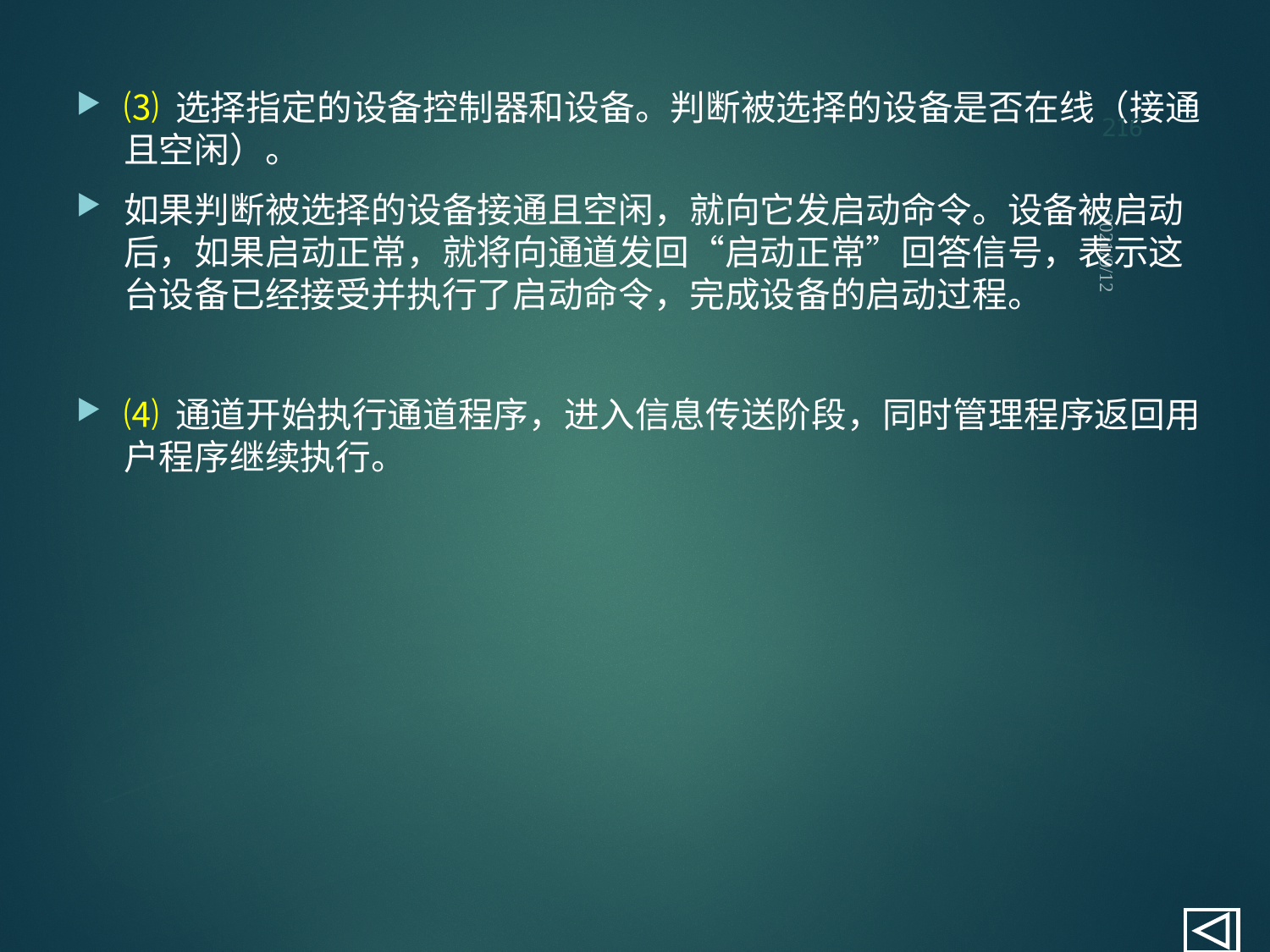

216
⑶ 选择指定的设备控制器和设备。判断被选择的设备是否在线（接通且空闲）。
如果判断被选择的设备接通且空闲，就向它发启动命令。设备被启动后，如果启动正常，就将向通道发回“启动正常”回答信号，表示这台设备已经接受并执行了启动命令，完成设备的启动过程。

⑷ 通道开始执行通道程序，进入信息传送阶段，同时管理程序返回用户程序继续执行。
2021/9/12